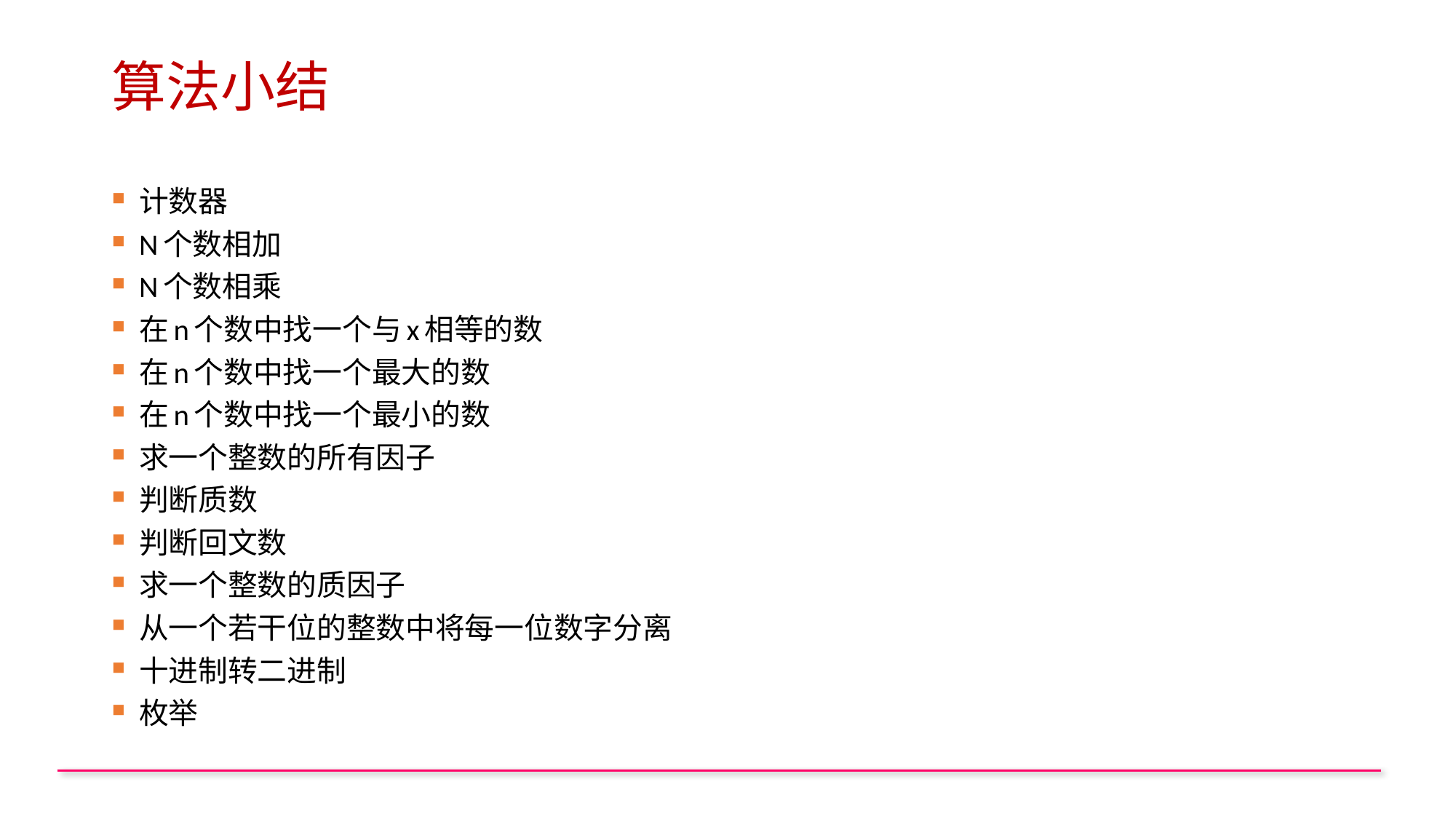

# 算法小结
计数器
N个数相加
N个数相乘
在n个数中找一个与x相等的数
在n个数中找一个最大的数
在n个数中找一个最小的数
求一个整数的所有因子
判断质数
判断回文数
求一个整数的质因子
从一个若干位的整数中将每一位数字分离
十进制转二进制
枚举